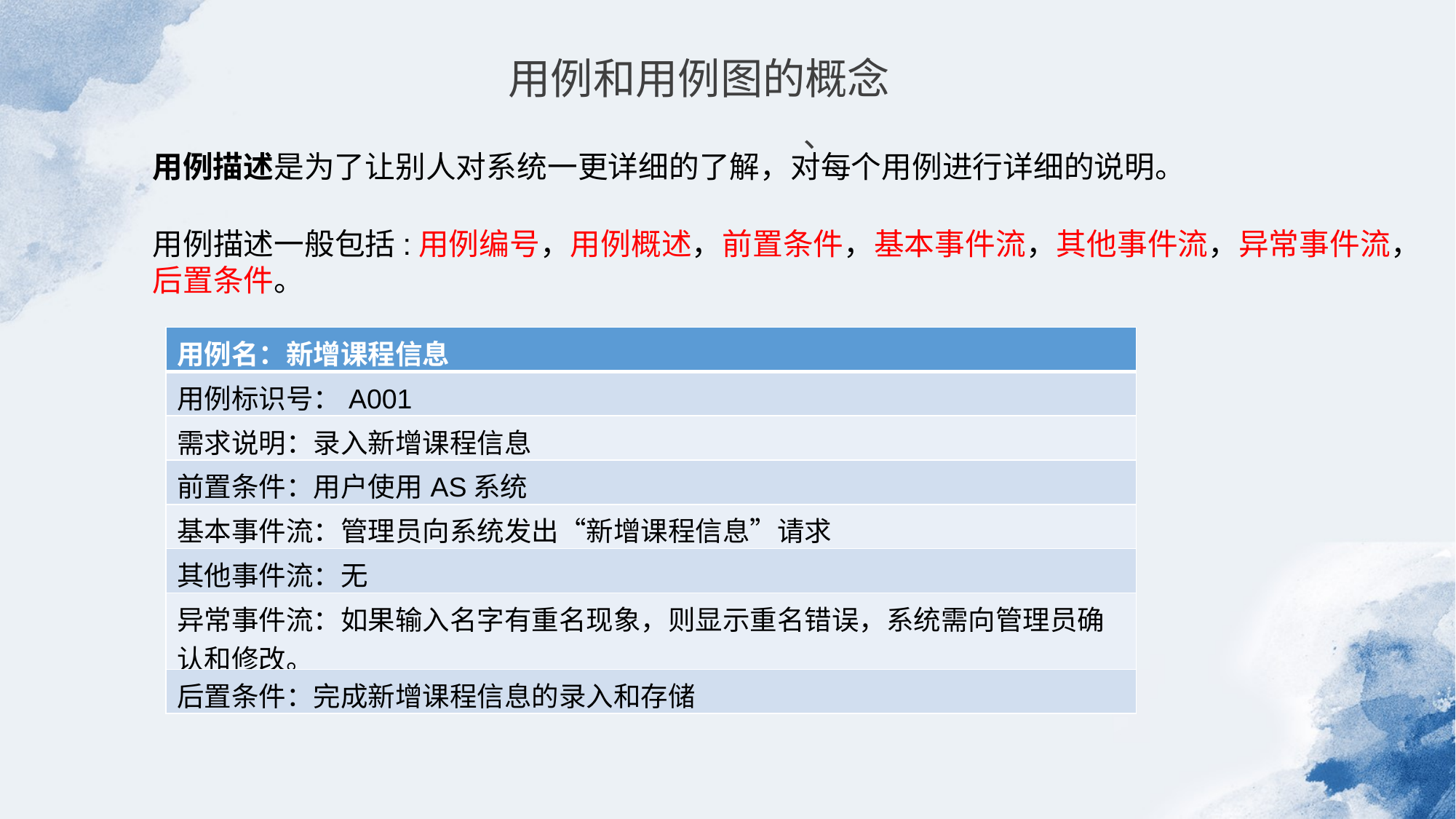

用例和用例图的概念
、
、
用例描述是为了让别人对系统一更详细的了解，对每个用例进行详细的说明。
用例描述一般包括:用例编号，用例概述，前置条件，基本事件流，其他事件流，异常事件流，后置条件。

| 用例名：新增课程信息 |
| --- |
| 用例标识号：A001 |
| 需求说明：录入新增课程信息 |
| 前置条件：用户使用AS系统 |
| 基本事件流：管理员向系统发出“新增课程信息”请求 |
| 其他事件流：无 |
| 异常事件流：如果输入名字有重名现象，则显示重名错误，系统需向管理员确认和修改。 |
| 后置条件：完成新增课程信息的录入和存储 |